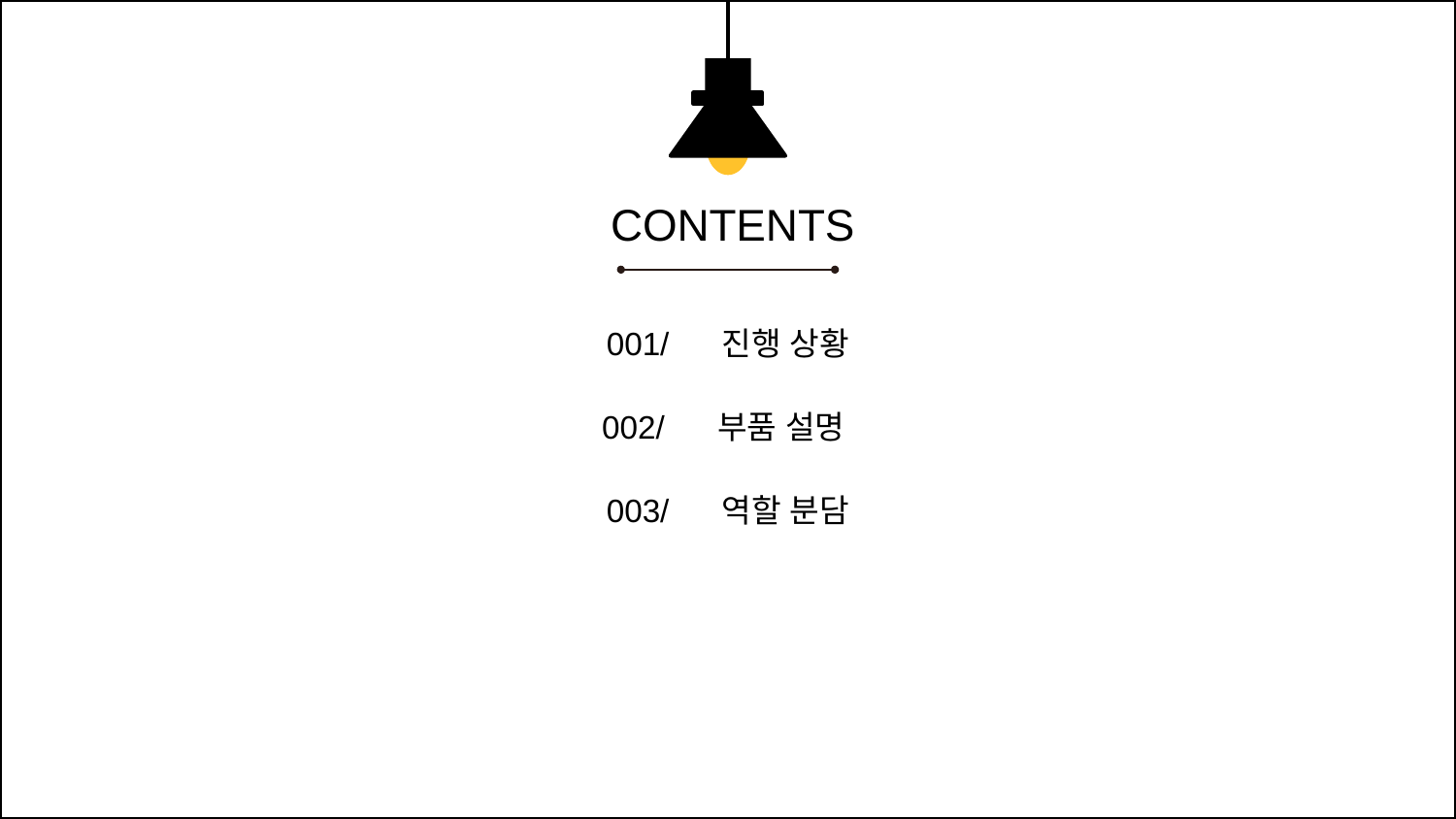

CONTENTS
001/     진행 상황
002/     부품 설명
003/     역할 분담